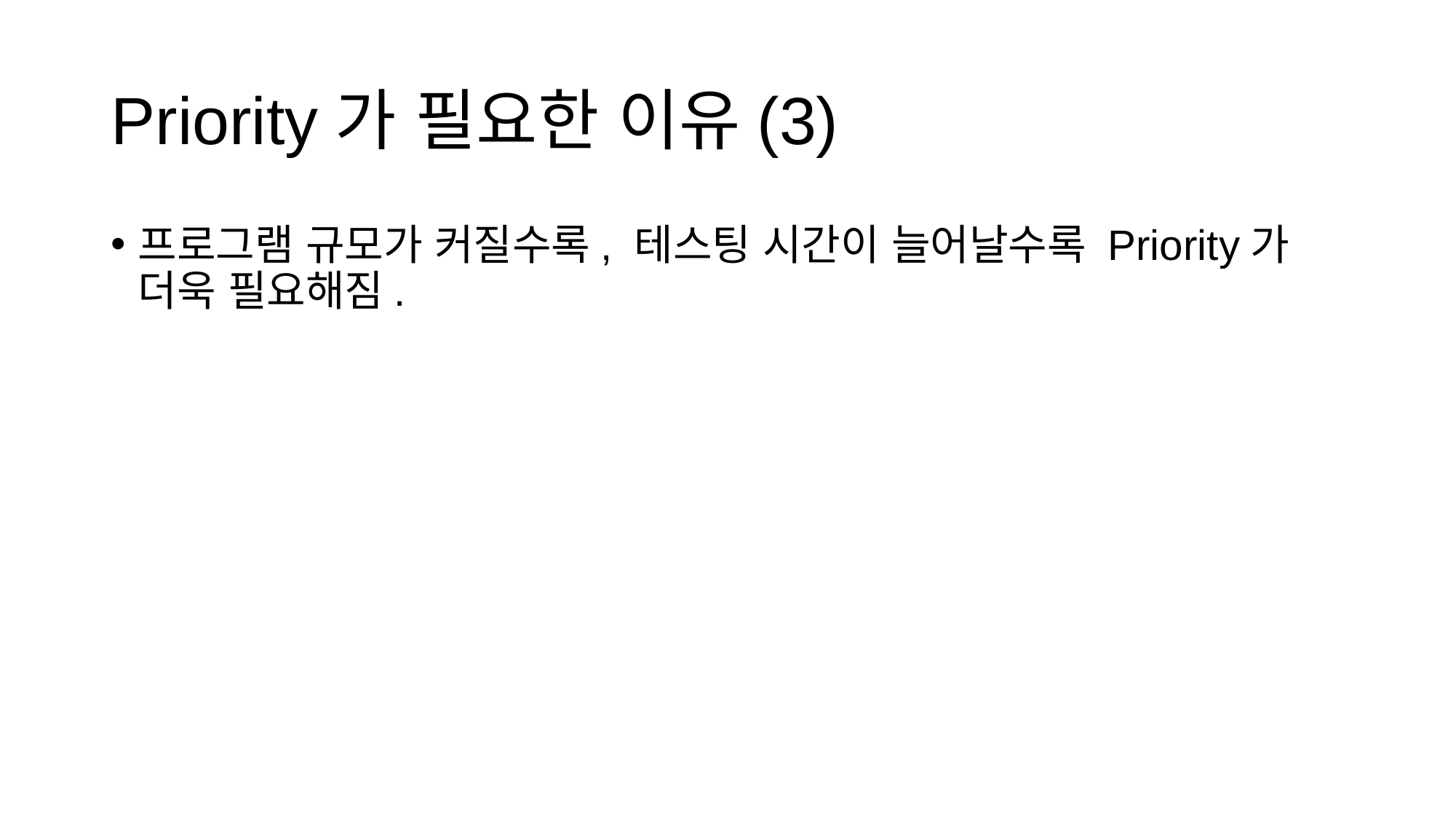

# Priority가 필요한 이유(3)
프로그램 규모가 커질수록, 테스팅 시간이 늘어날수록 Priority가 더욱 필요해짐.